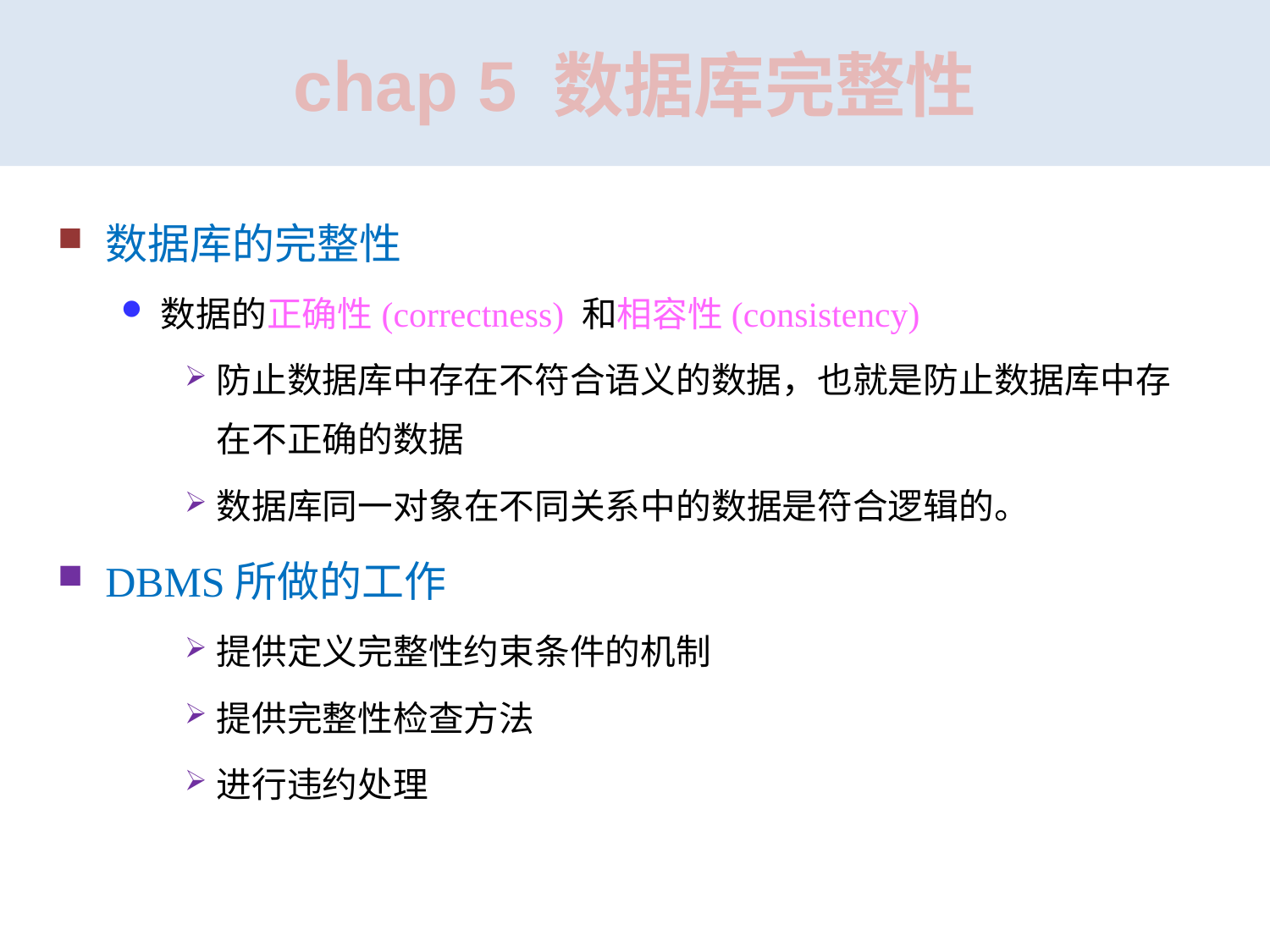

# chap 5 数据库完整性
数据库的完整性
数据的正确性(correctness) 和相容性(consistency)
防止数据库中存在不符合语义的数据，也就是防止数据库中存在不正确的数据
数据库同一对象在不同关系中的数据是符合逻辑的。
DBMS所做的工作
提供定义完整性约束条件的机制
提供完整性检查方法
进行违约处理